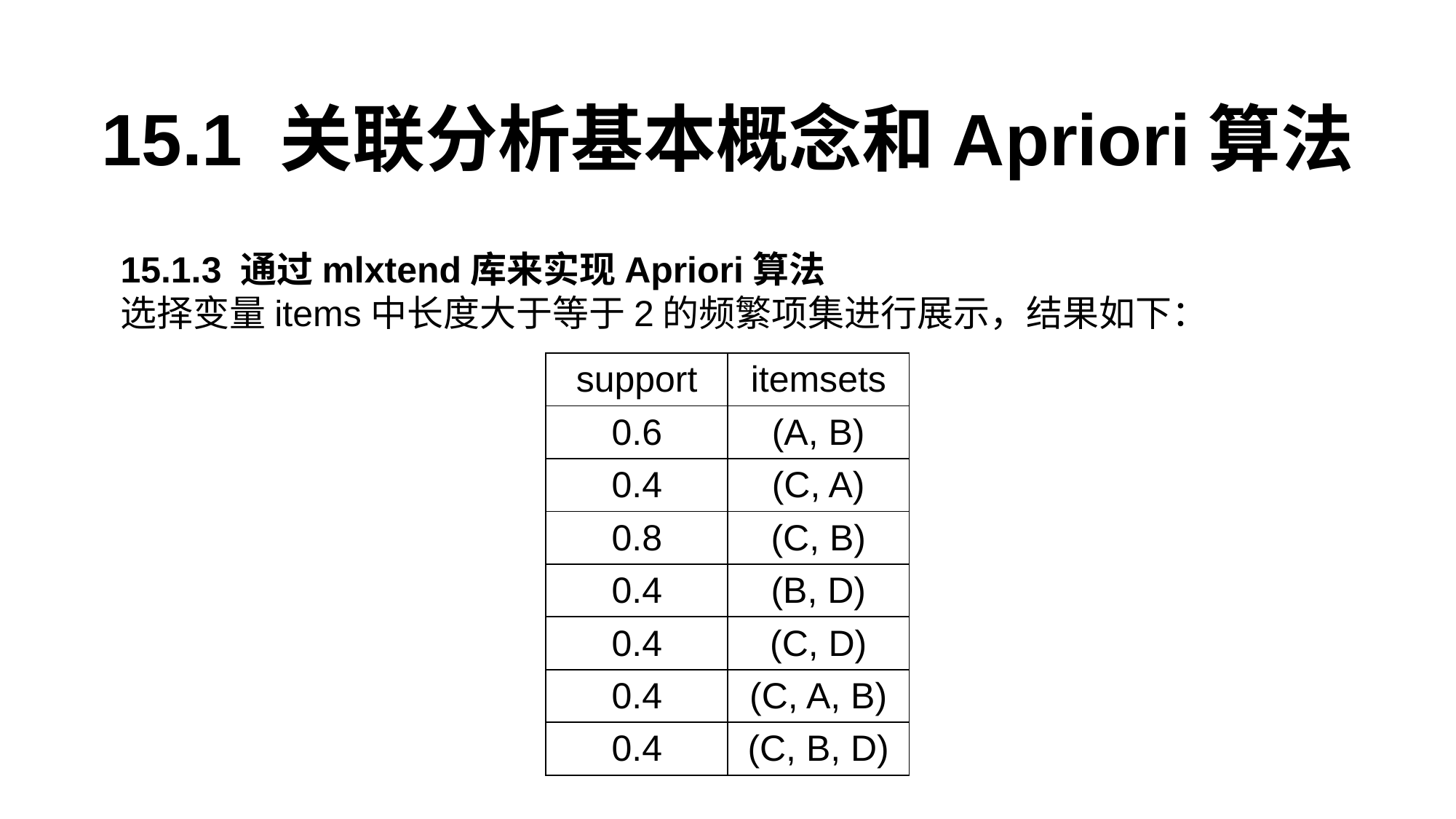

15.1 关联分析基本概念和Apriori算法
15.1.3 通过mlxtend库来实现Apriori算法
选择变量items中长度大于等于2的频繁项集进行展示，结果如下：

| support | itemsets |
| --- | --- |
| 0.6 | (A, B) |
| 0.4 | (C, A) |
| 0.8 | (C, B) |
| 0.4 | (B, D) |
| 0.4 | (C, D) |
| 0.4 | (C, A, B) |
| 0.4 | (C, B, D) |